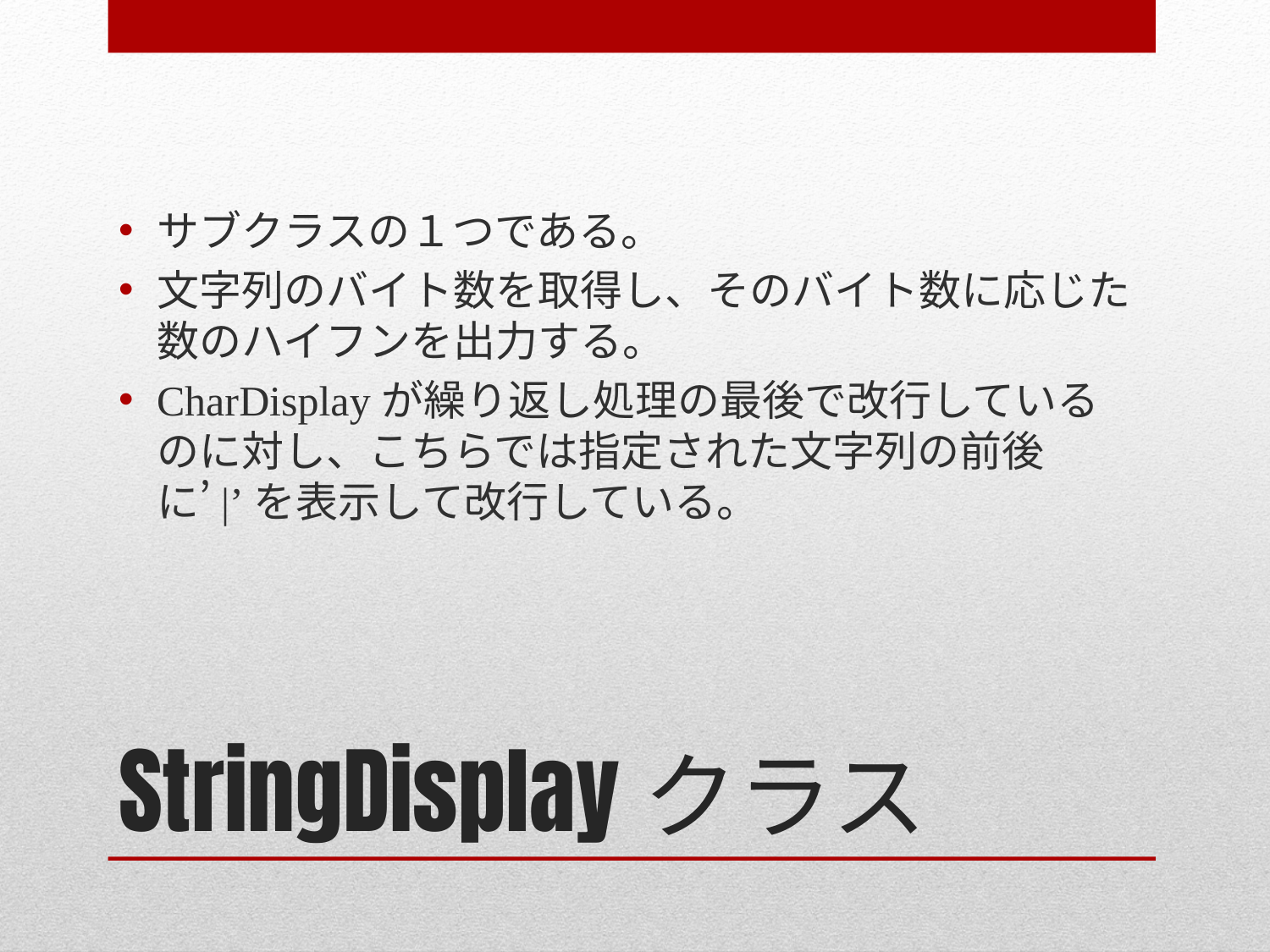

サブクラスの１つである。
文字列のバイト数を取得し、そのバイト数に応じた数のハイフンを出力する。
CharDisplayが繰り返し処理の最後で改行しているのに対し、こちらでは指定された文字列の前後に’|’を表示して改行している。
# StringDisplayクラス